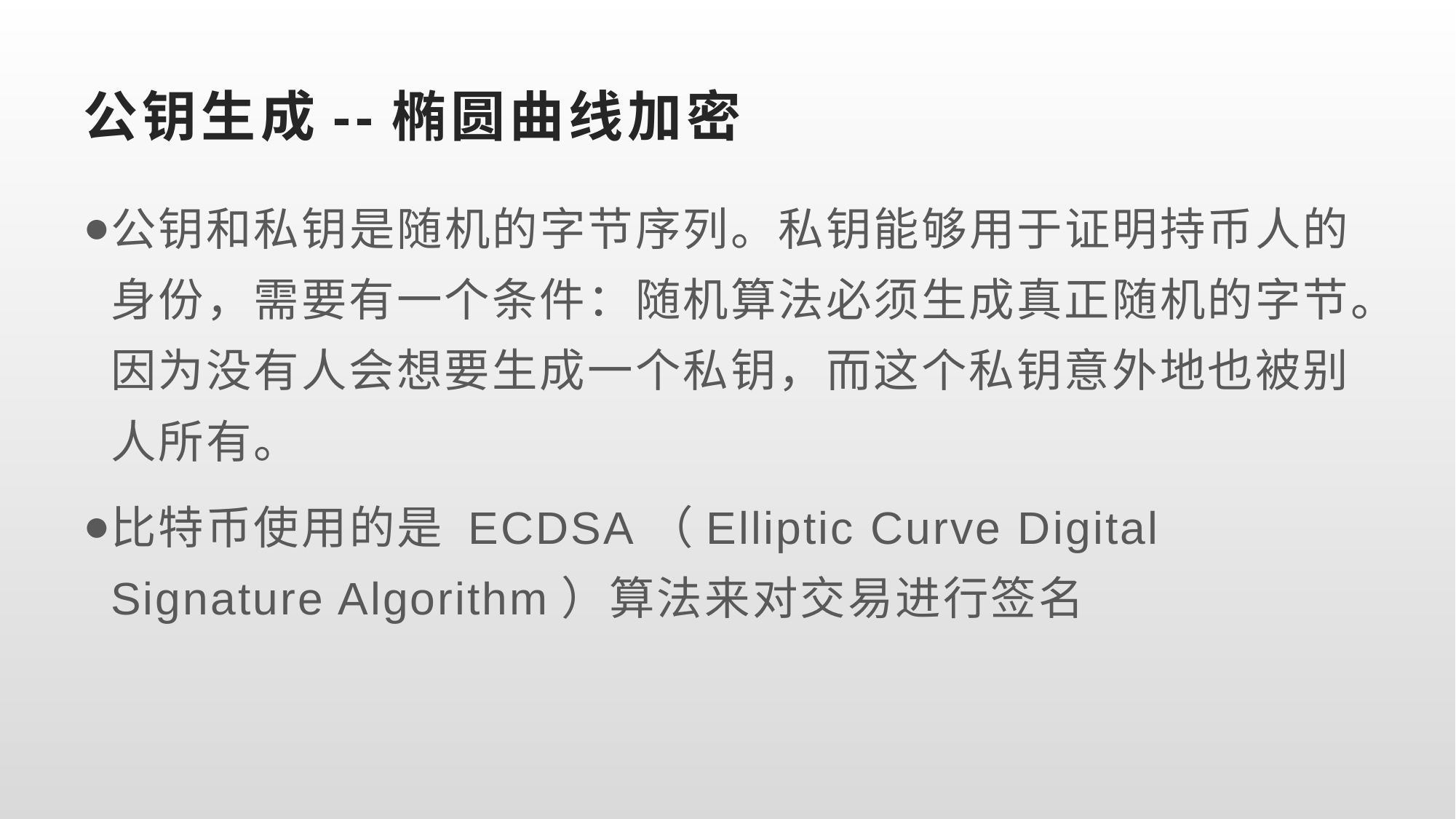

# 公钥生成--椭圆曲线加密
公钥和私钥是随机的字节序列。私钥能够用于证明持币人的身份，需要有一个条件：随机算法必须生成真正随机的字节。因为没有人会想要生成一个私钥，而这个私钥意外地也被别人所有。
比特币使用的是 ECDSA（Elliptic Curve Digital Signature Algorithm）算法来对交易进行签名